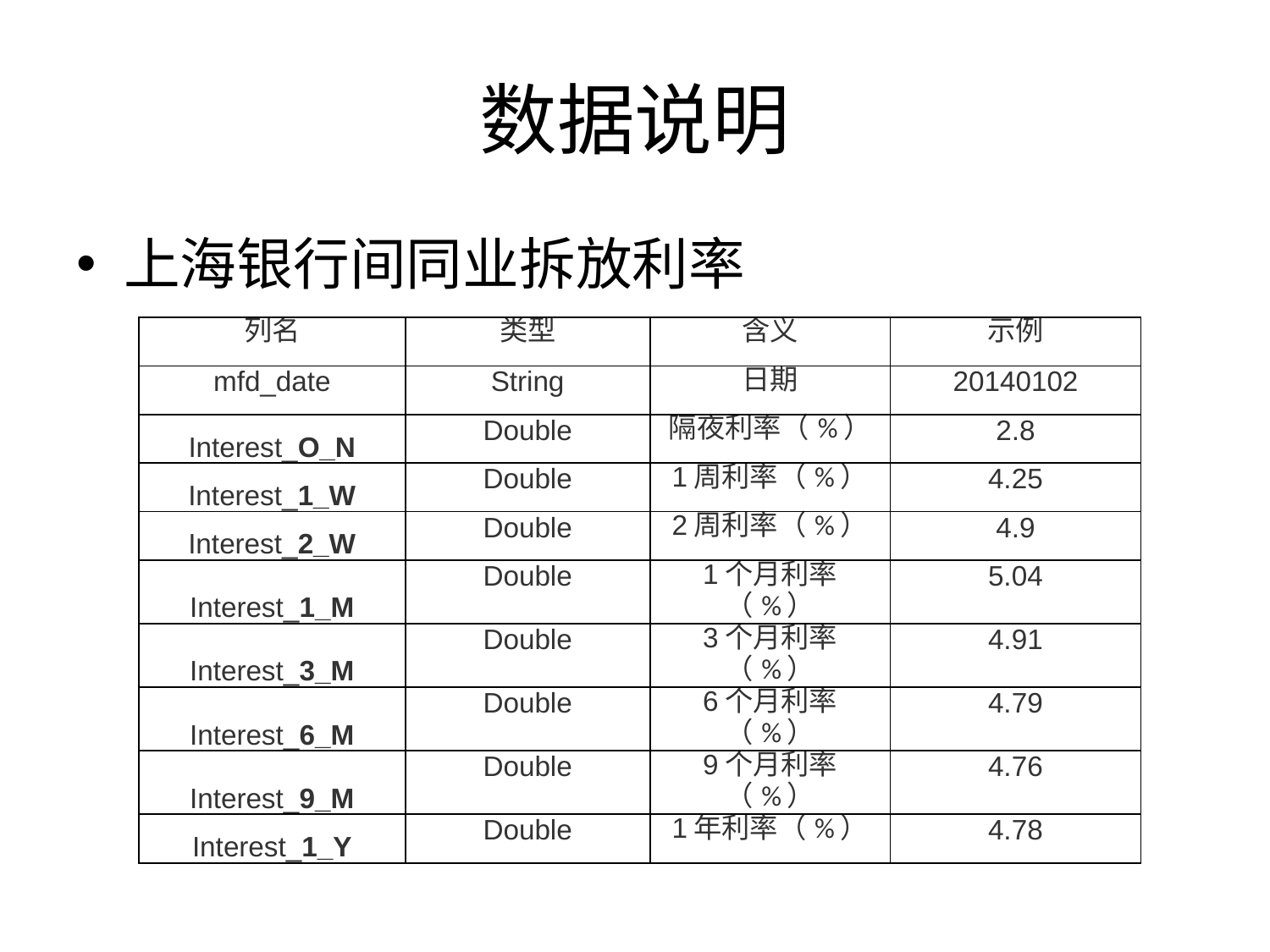

# 数据说明
上海银行间同业拆放利率
| 列名 | 类型 | 含义 | 示例 |
| --- | --- | --- | --- |
| mfd\_date | String | 日期 | 20140102 |
| Interest\_O\_N | Double | 隔夜利率（%） | 2.8 |
| Interest\_1\_W | Double | 1周利率（%） | 4.25 |
| Interest\_2\_W | Double | 2周利率（%） | 4.9 |
| Interest\_1\_M | Double | 1个月利率（%） | 5.04 |
| Interest\_3\_M | Double | 3个月利率（%） | 4.91 |
| Interest\_6\_M | Double | 6个月利率（%） | 4.79 |
| Interest\_9\_M | Double | 9个月利率（%） | 4.76 |
| Interest\_1\_Y | Double | 1年利率（%） | 4.78 |